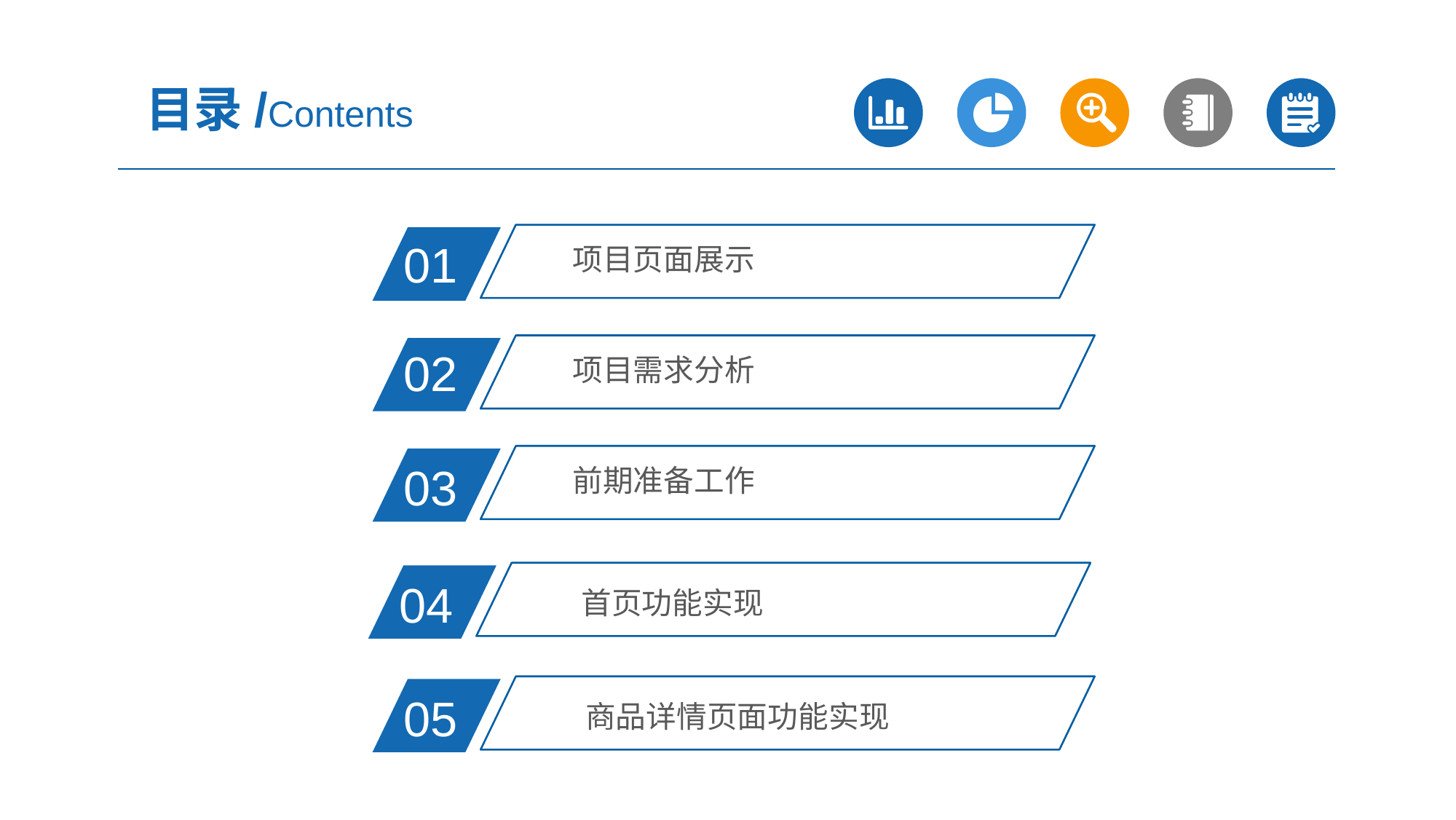

目录/Contents

项目页面展示

01

项目需求分析
02

前期准备工作

03

首页功能实现

04

商品详情页面功能实现

05